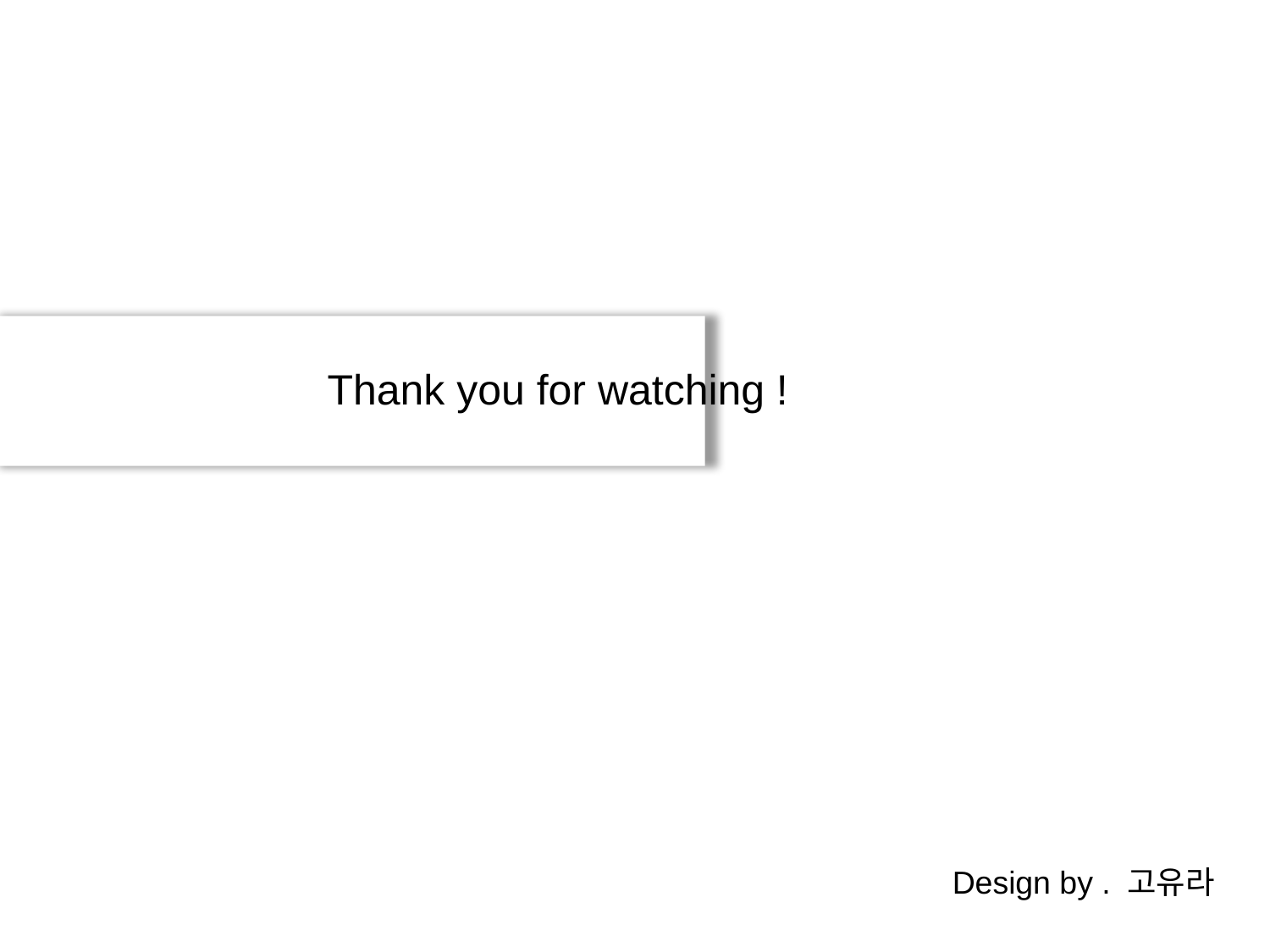

Thank you for watching !
Design by . 고유라